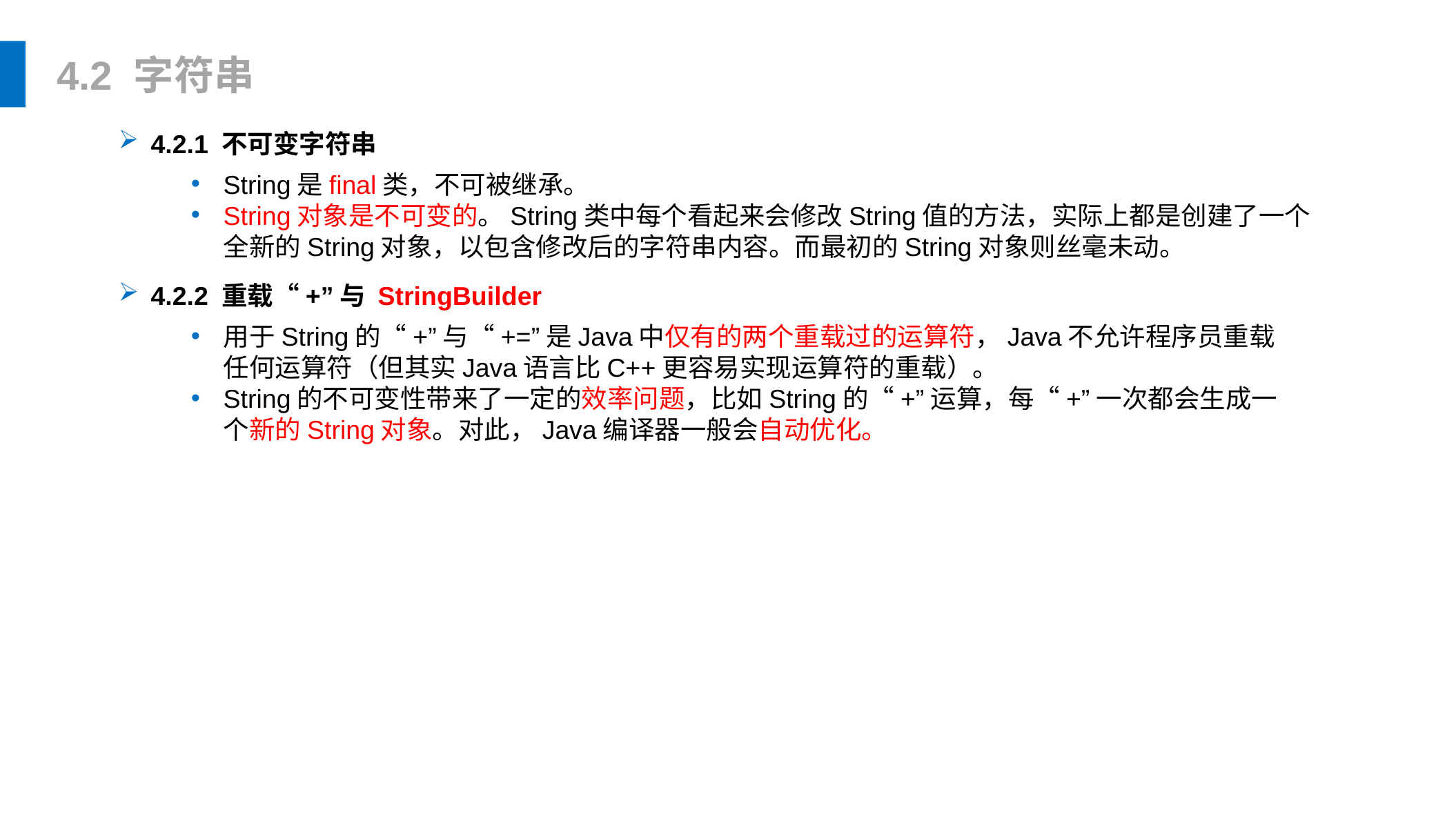

4.2 字符串
4.2.1 不可变字符串
String是final类，不可被继承。
String对象是不可变的。String类中每个看起来会修改String值的方法，实际上都是创建了一个全新的String对象，以包含修改后的字符串内容。而最初的String对象则丝毫未动。
4.2.2 重载“+”与 StringBuilder
用于String的“+”与“+=”是Java中仅有的两个重载过的运算符，Java不允许程序员重载任何运算符（但其实Java语言比C++更容易实现运算符的重载）。
String的不可变性带来了一定的效率问题，比如String的“+”运算，每“+”一次都会生成一个新的String对象。对此，Java编译器一般会自动优化。